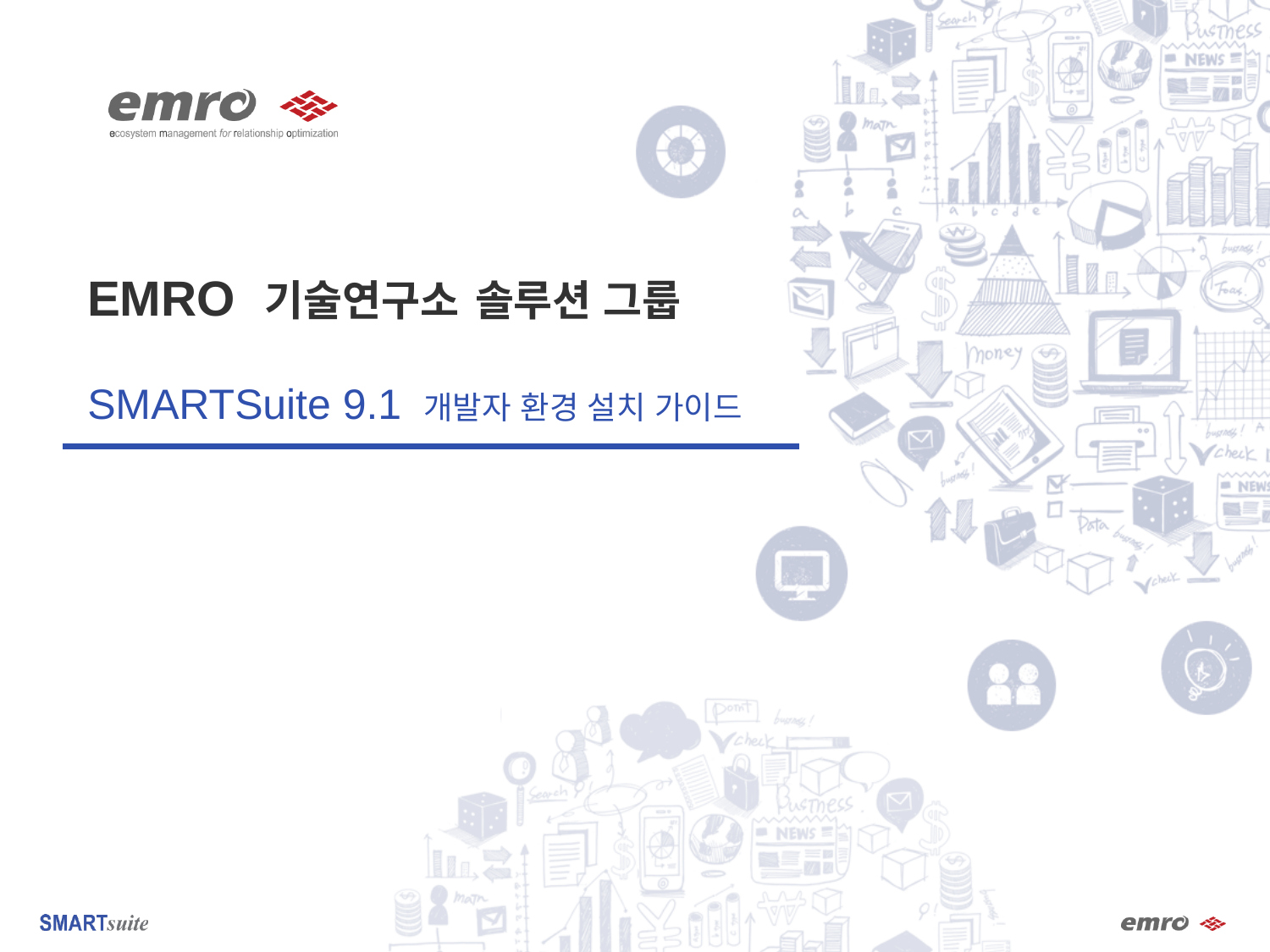

EMRO 기술연구소 솔루션 그룹
SMARTSuite 9.1 개발자 환경 설치 가이드